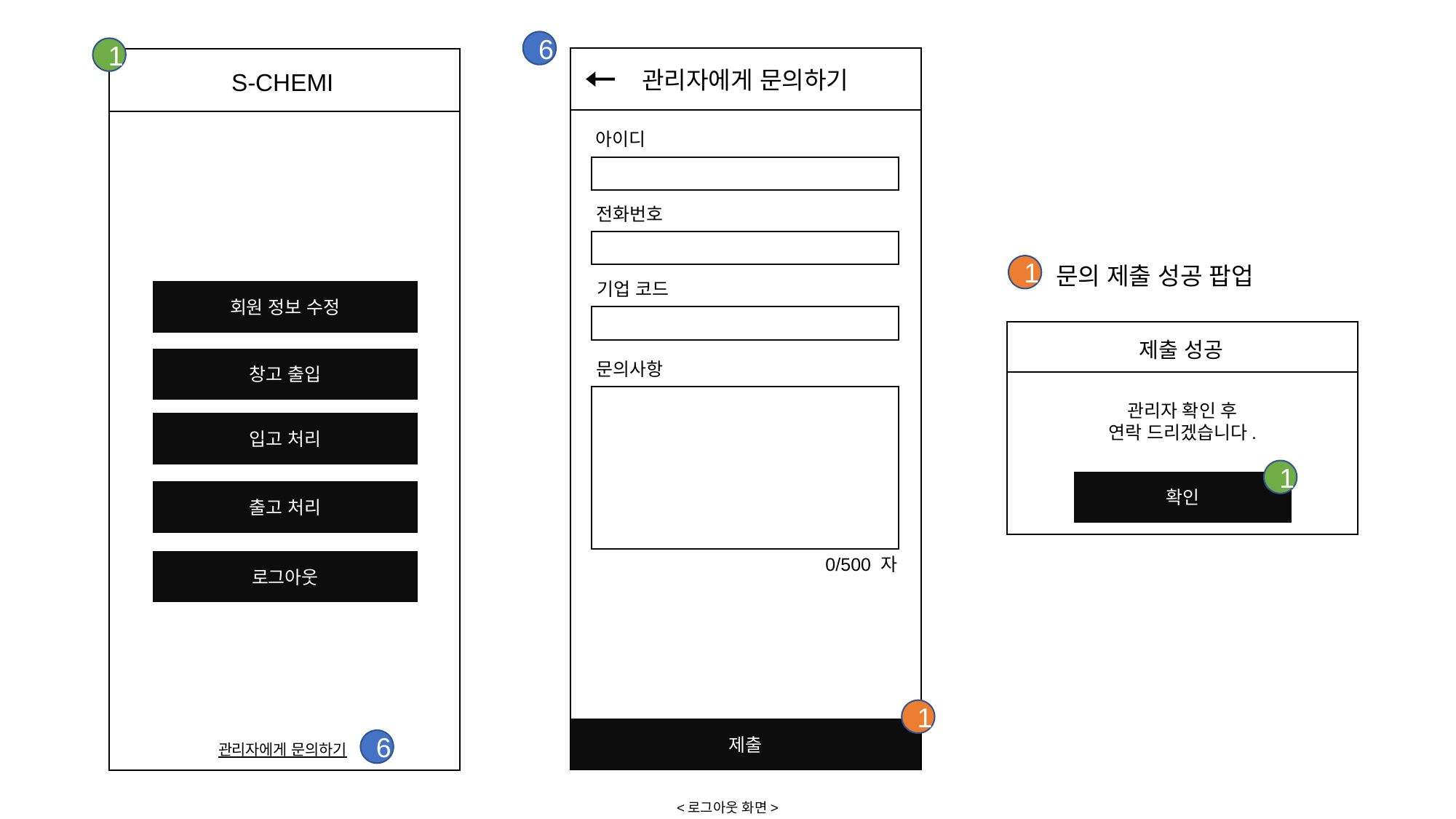

6
1

관리자에게 문의하기
S-CHEMI

아이디

전화번호

문의 제출 성공 팝업
1
기업 코드
회원 정보 수정

제출 성공
창고 출입
문의사항

관리자 확인 후
연락 드리겠습니다.
입고 처리
1
확인
출고 처리
0/500 자
로그아웃
1
제출
6
관리자에게 문의하기
<로그아웃 화면>